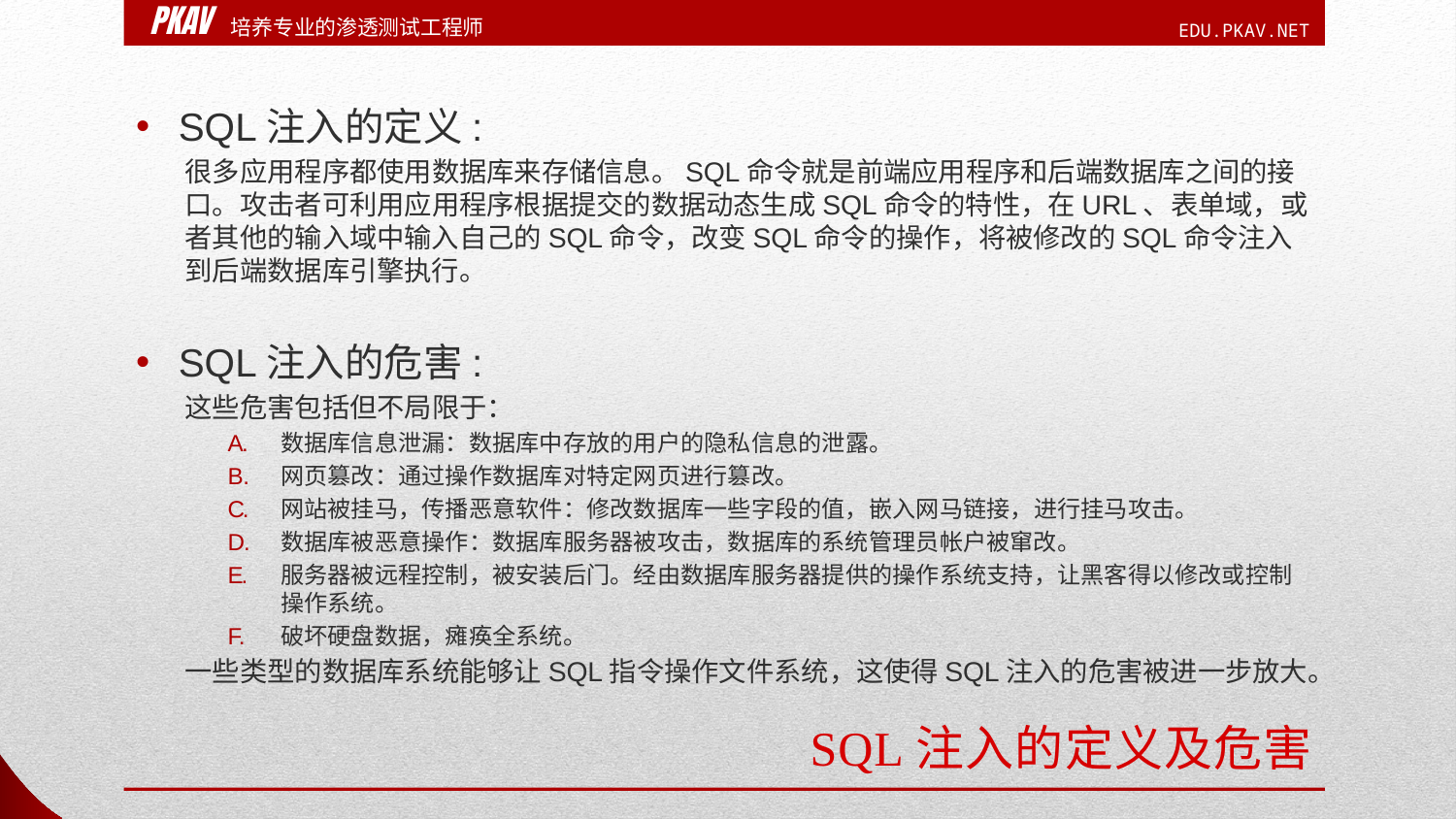

SQL注入的定义:
很多应用程序都使用数据库来存储信息。SQL命令就是前端应用程序和后端数据库之间的接口。攻击者可利用应用程序根据提交的数据动态生成SQL命令的特性，在URL、表单域，或者其他的输入域中输入自己的SQL命令，改变SQL命令的操作，将被修改的SQL命令注入到后端数据库引擎执行。

SQL注入的危害:
这些危害包括但不局限于：
数据库信息泄漏：数据库中存放的用户的隐私信息的泄露。
网页篡改：通过操作数据库对特定网页进行篡改。
网站被挂马，传播恶意软件：修改数据库一些字段的值，嵌入网马链接，进行挂马攻击。
数据库被恶意操作：数据库服务器被攻击，数据库的系统管理员帐户被窜改。
服务器被远程控制，被安装后门。经由数据库服务器提供的操作系统支持，让黑客得以修改或控制操作系统。
破坏硬盘数据，瘫痪全系统。
一些类型的数据库系统能够让SQL指令操作文件系统，这使得SQL注入的危害被进一步放大。
# SQL注入的定义及危害